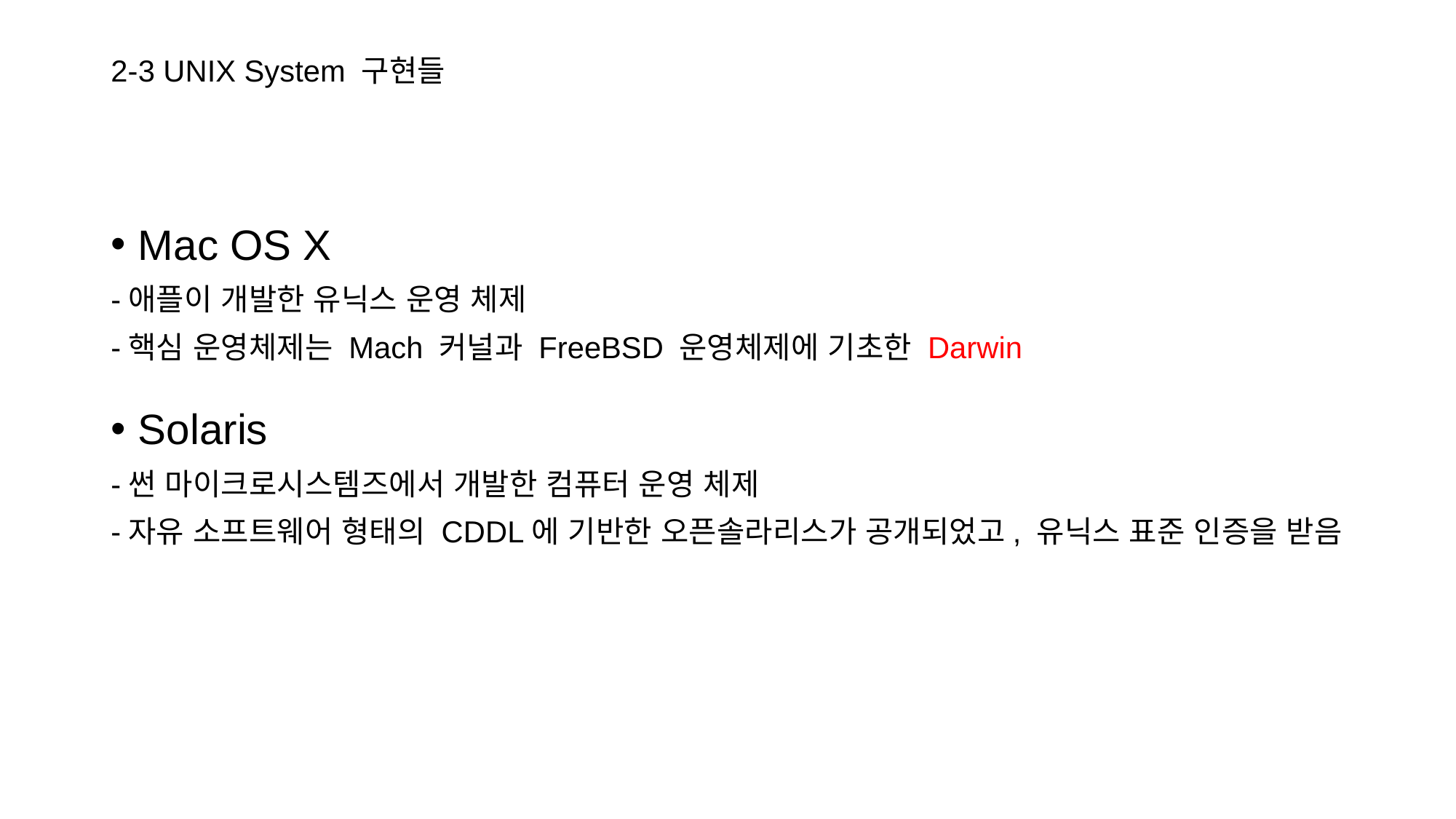

# 2-3 UNIX System 구현들
Mac OS X
-애플이 개발한 유닉스 운영 체제
-핵심 운영체제는 Mach 커널과 FreeBSD 운영체제에 기초한 Darwin
Solaris
-썬 마이크로시스템즈에서 개발한 컴퓨터 운영 체제
-자유 소프트웨어 형태의 CDDL에 기반한 오픈솔라리스가 공개되었고, 유닉스 표준 인증을 받음